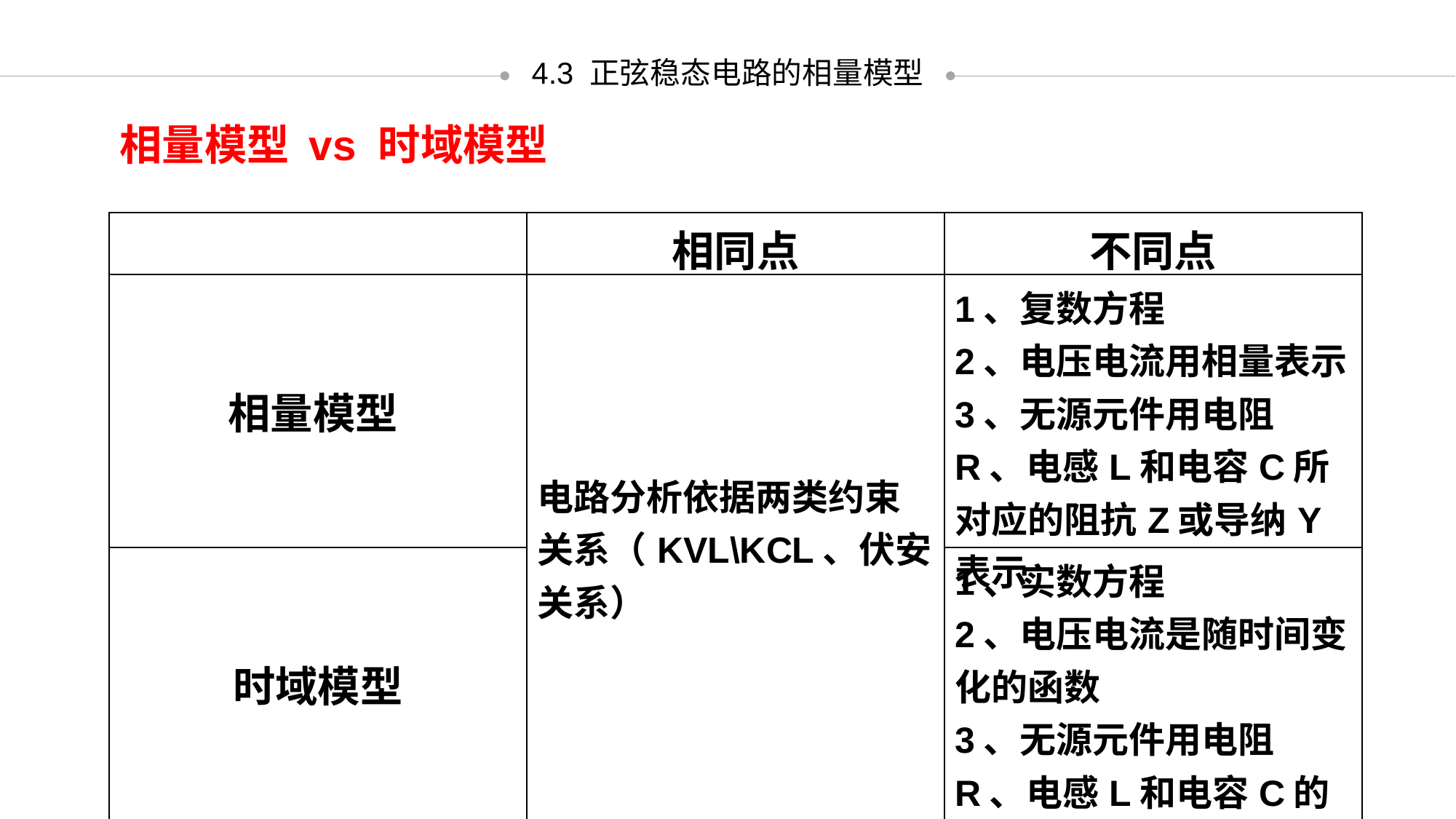

4.3 正弦稳态电路的相量模型
相量模型 vs 时域模型
|  | 相同点 | 不同点 |
| --- | --- | --- |
| 相量模型 | 电路分析依据两类约束关系（KVL\KCL、伏安关系） | 1、复数方程 2、电压电流用相量表示 3、无源元件用电阻R、电感L和电容C所对应的阻抗Z或导纳Y表示 |
| 时域模型 |  | 1、实数方程 2、电压电流是随时间变化的函数 3、无源元件用电阻R、电感L和电容C的参数表示 |